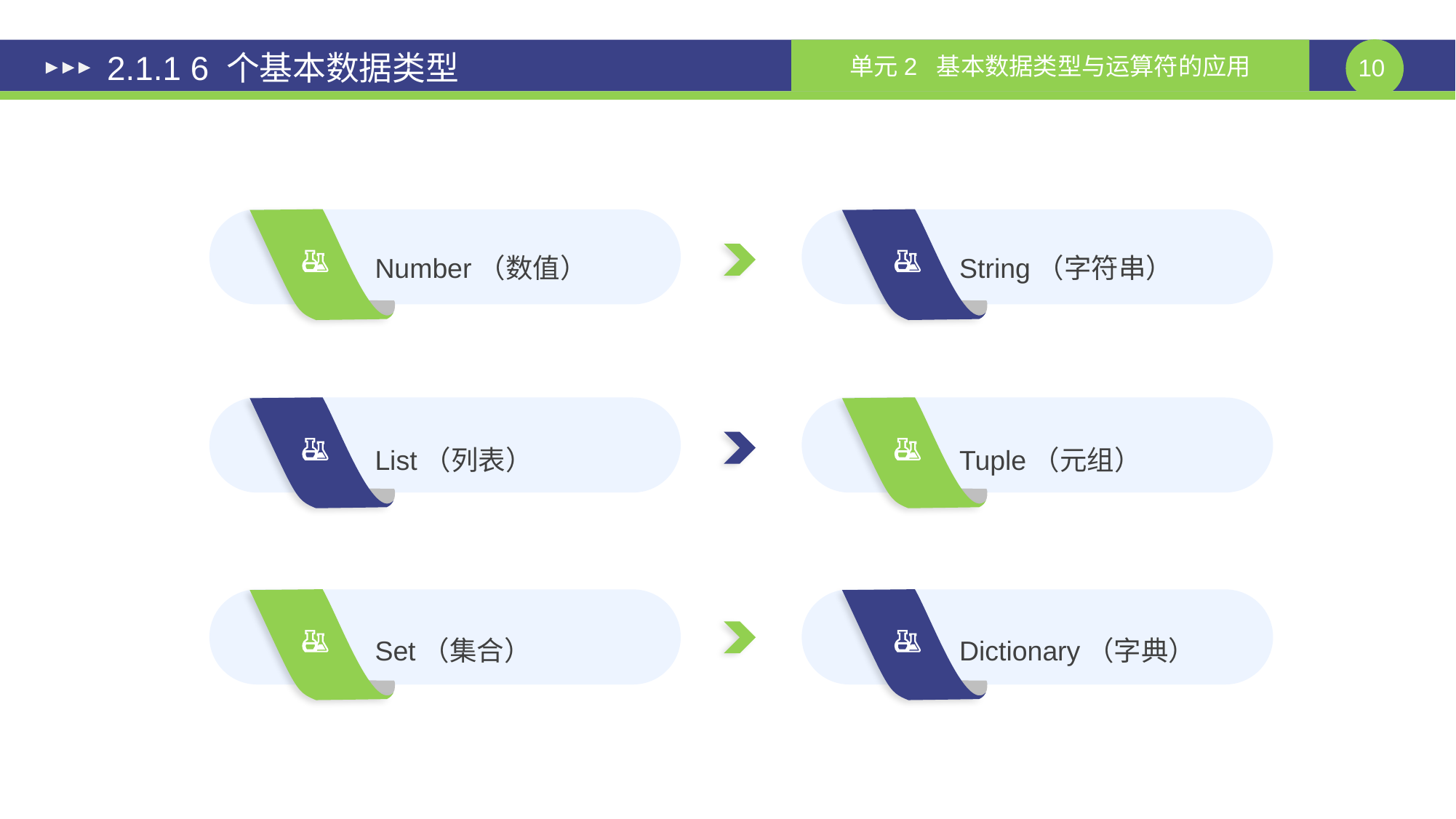

# 2.1.1 6 个基本数据类型

Number（数值）
String（字符串）

List（列表）
Tuple（元组）

Set（集合）
Dictionary（字典）